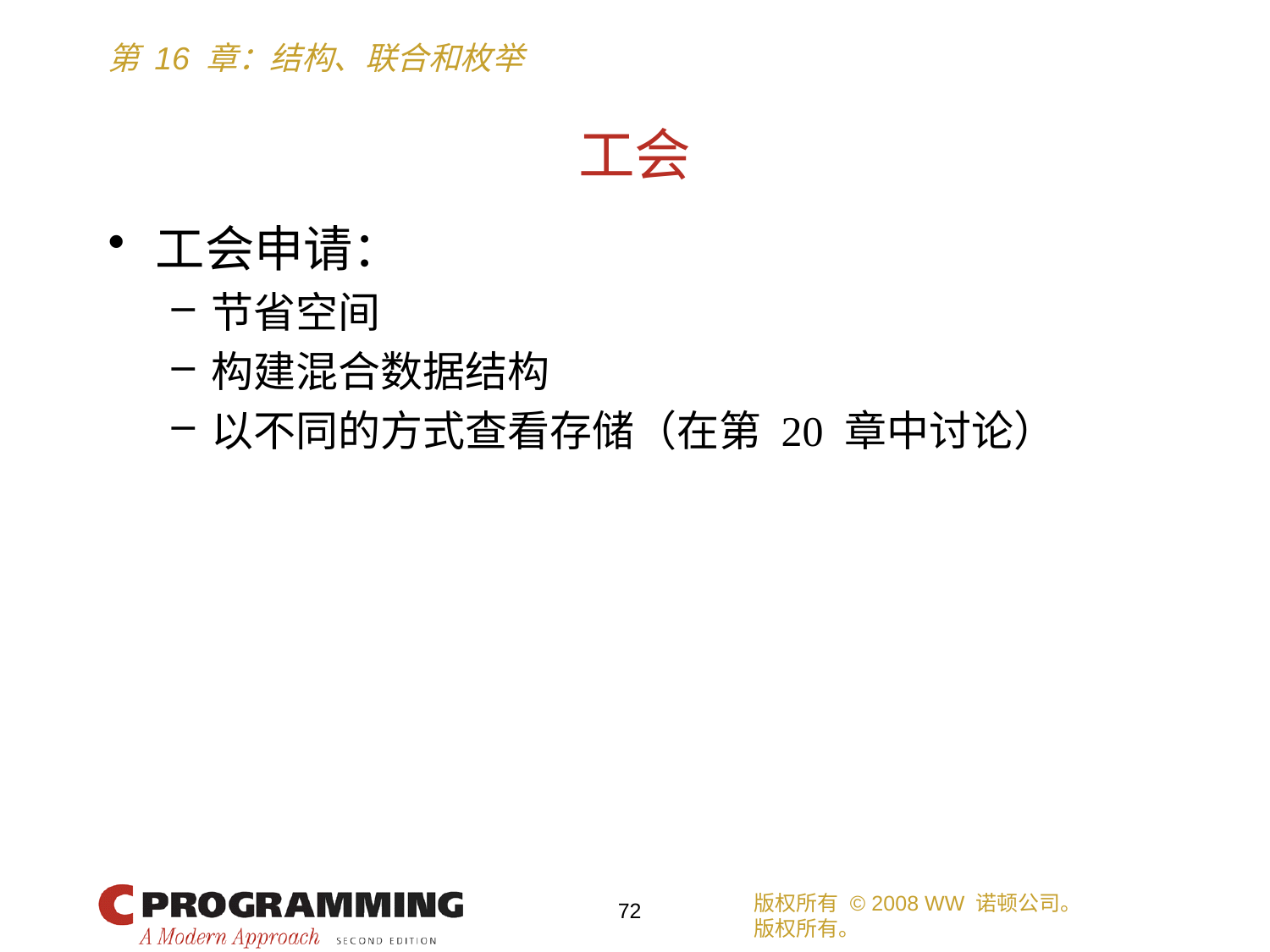

# 工会
工会申请：
节省空间
构建混合数据结构
以不同的方式查看存储（在第 20 章中讨论）
版权所有 © 2008 WW 诺顿公司。
版权所有。
72